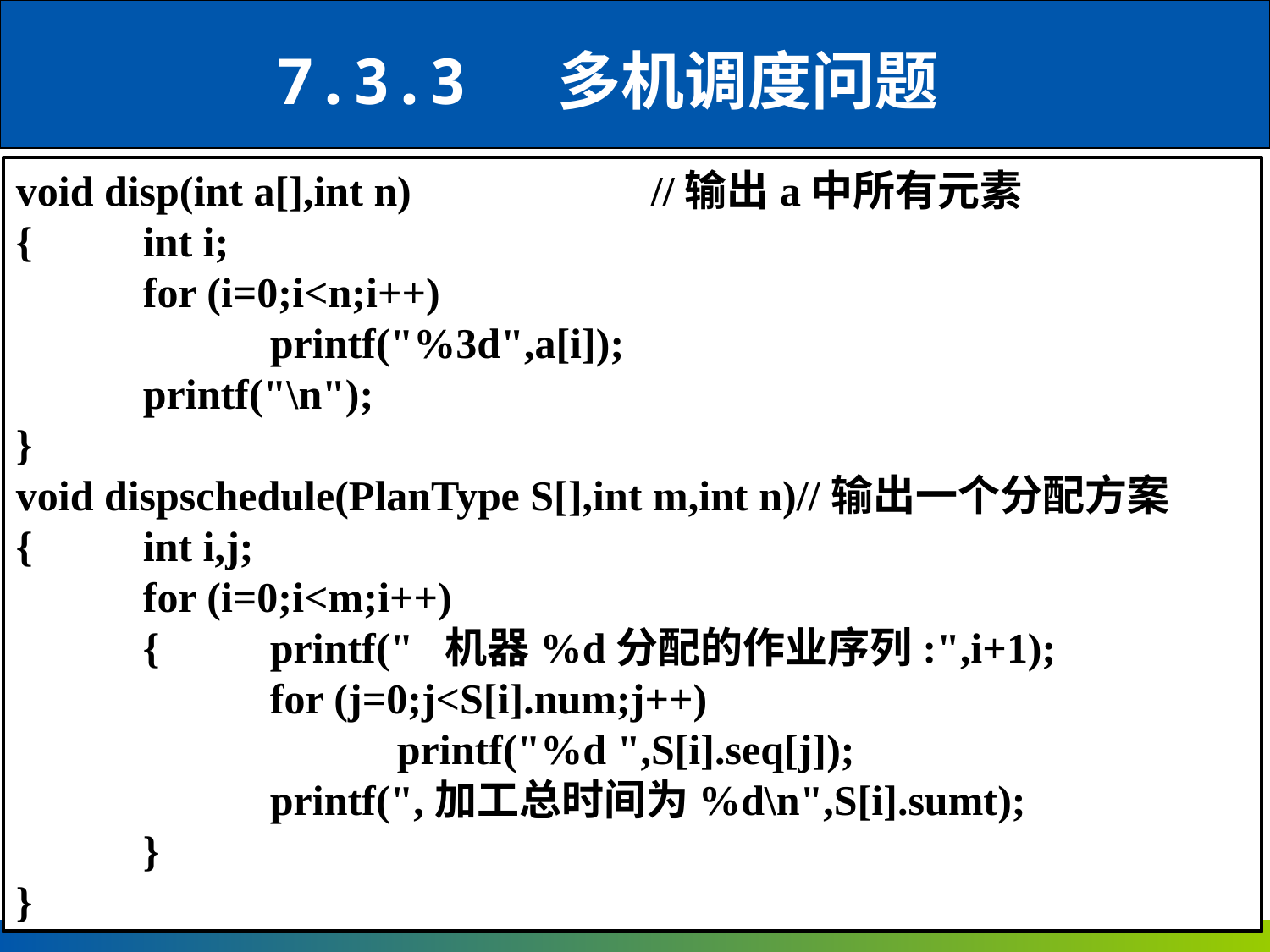

7.3.3  多机调度问题
void disp(int a[],int n)		//输出a中所有元素
{	int i;
	for (i=0;i<n;i++)
		printf("%3d",a[i]);
	printf("\n");
}
void dispschedule(PlanType S[],int m,int n)//输出一个分配方案
{	int i,j;
	for (i=0;i<m;i++)
	{	printf("  机器%d分配的作业序列:",i+1);
		for (j=0;j<S[i].num;j++)
			printf("%d ",S[i].seq[j]);
		printf(",加工总时间为%d\n",S[i].sumt);
	}
}